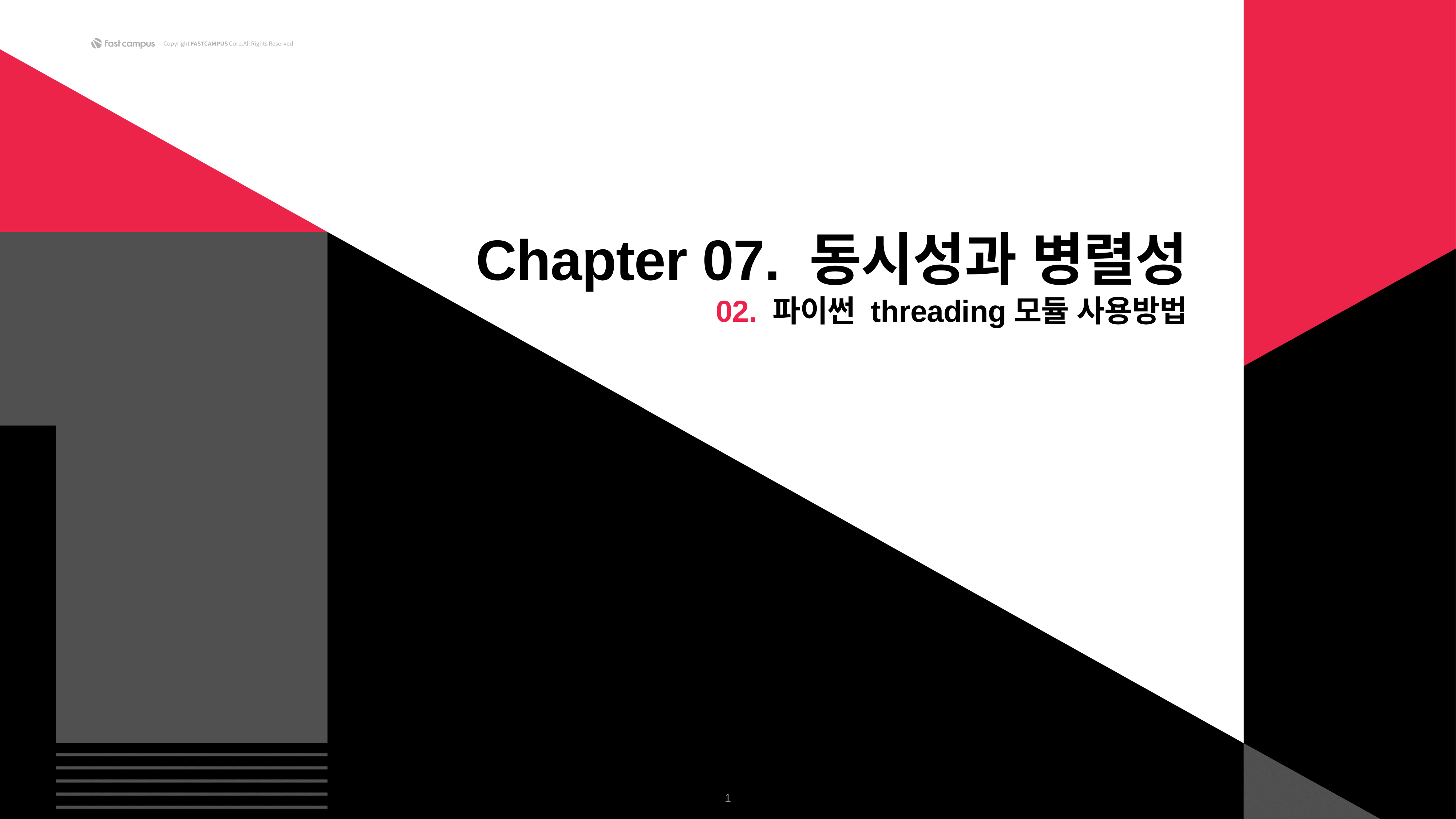

Chapter 07. 동시성과 병렬성
02. 파이썬 threading모듈 사용방법
1